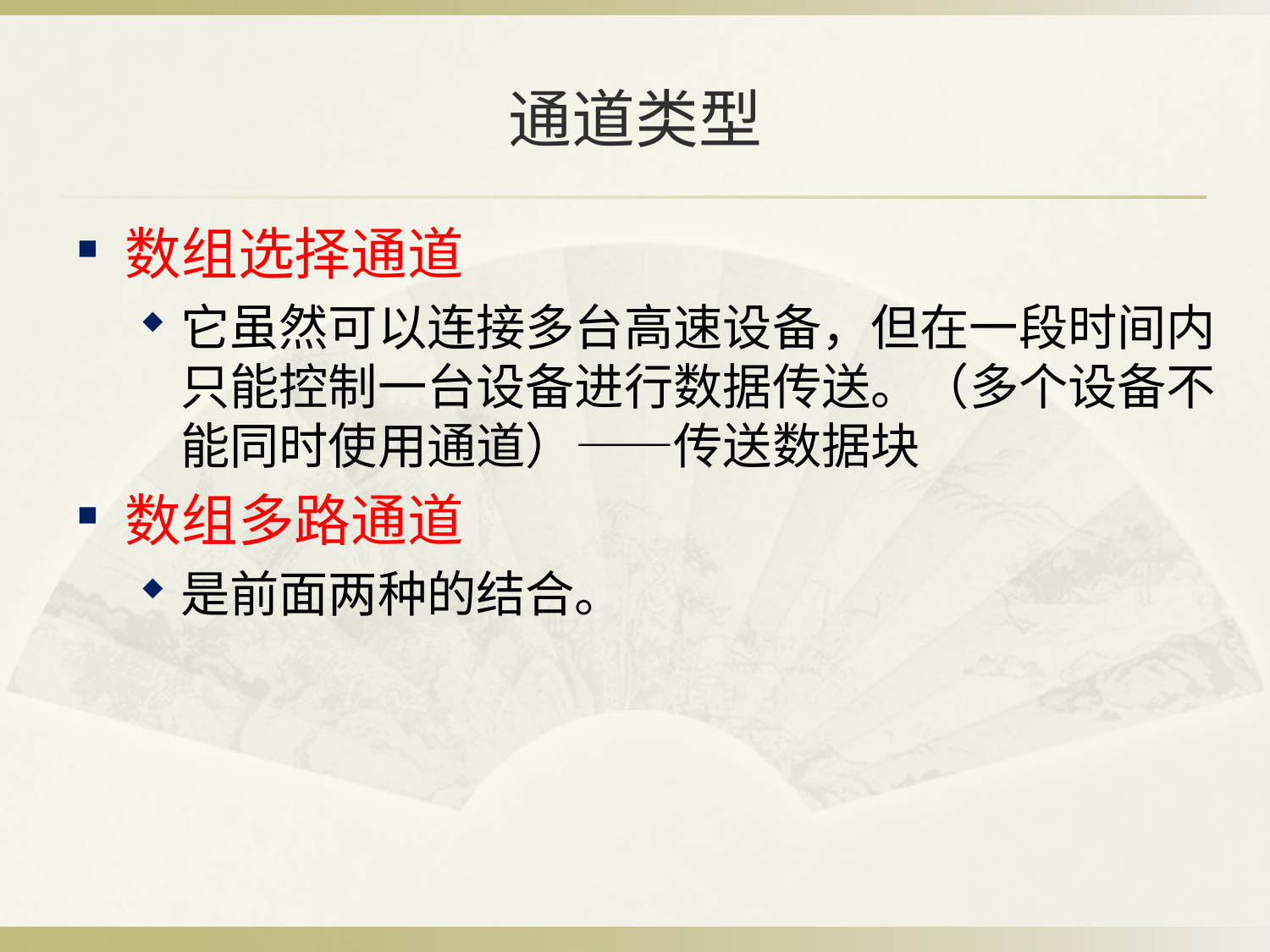

# 通道类型
数组选择通道
它虽然可以连接多台高速设备，但在一段时间内只能控制一台设备进行数据传送。（多个设备不能同时使用通道）——传送数据块
数组多路通道
是前面两种的结合。
27